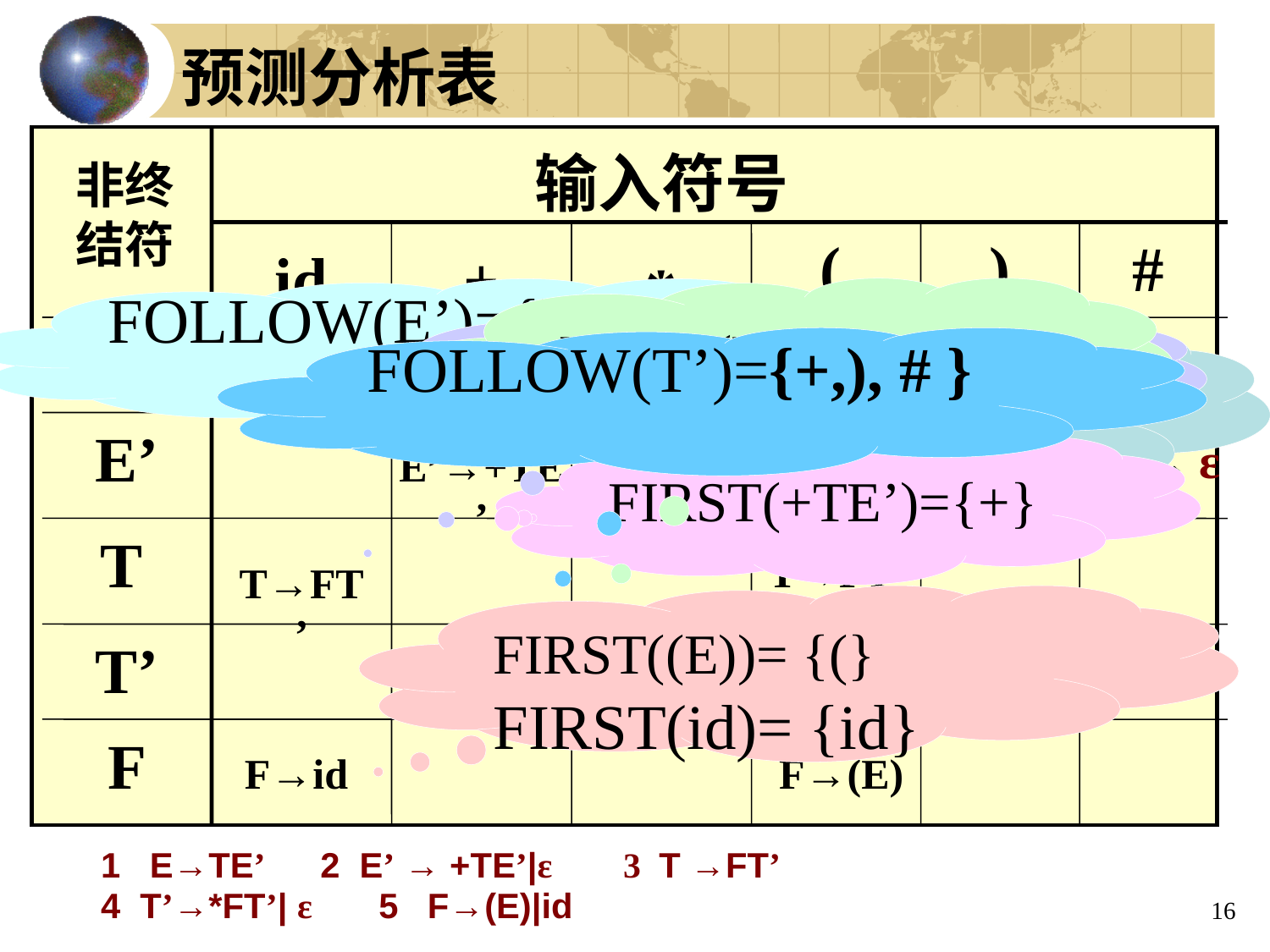

预测分析表

输入符号
非终结符

(

)

#
id
+
*
FIRST(T’)={*, ε}
FOLLOW(E’)={), #}

FIRST(T ) = {(,id}

E
FOLLOW(T’)={+,), # }

FIRST(TE’)= {(,id}

E→TE’
E→TE’

E’
E’ → ε
E’ → ε
E’→+TE’
FIRST(+TE’)={+}

T
T→FT’
T→FT’
FIRST((E))= {(} FIRST(id)= {id}

T’
T’ → ε
T’ →*FT’
T’ → ε
T’ → ε

F
F→id
F→(E)

     1   E→TE’      2  E’ → +TE’|ε        3  T →FT’
     4  T’→*FT’| ε       5   F→(E)|id
16